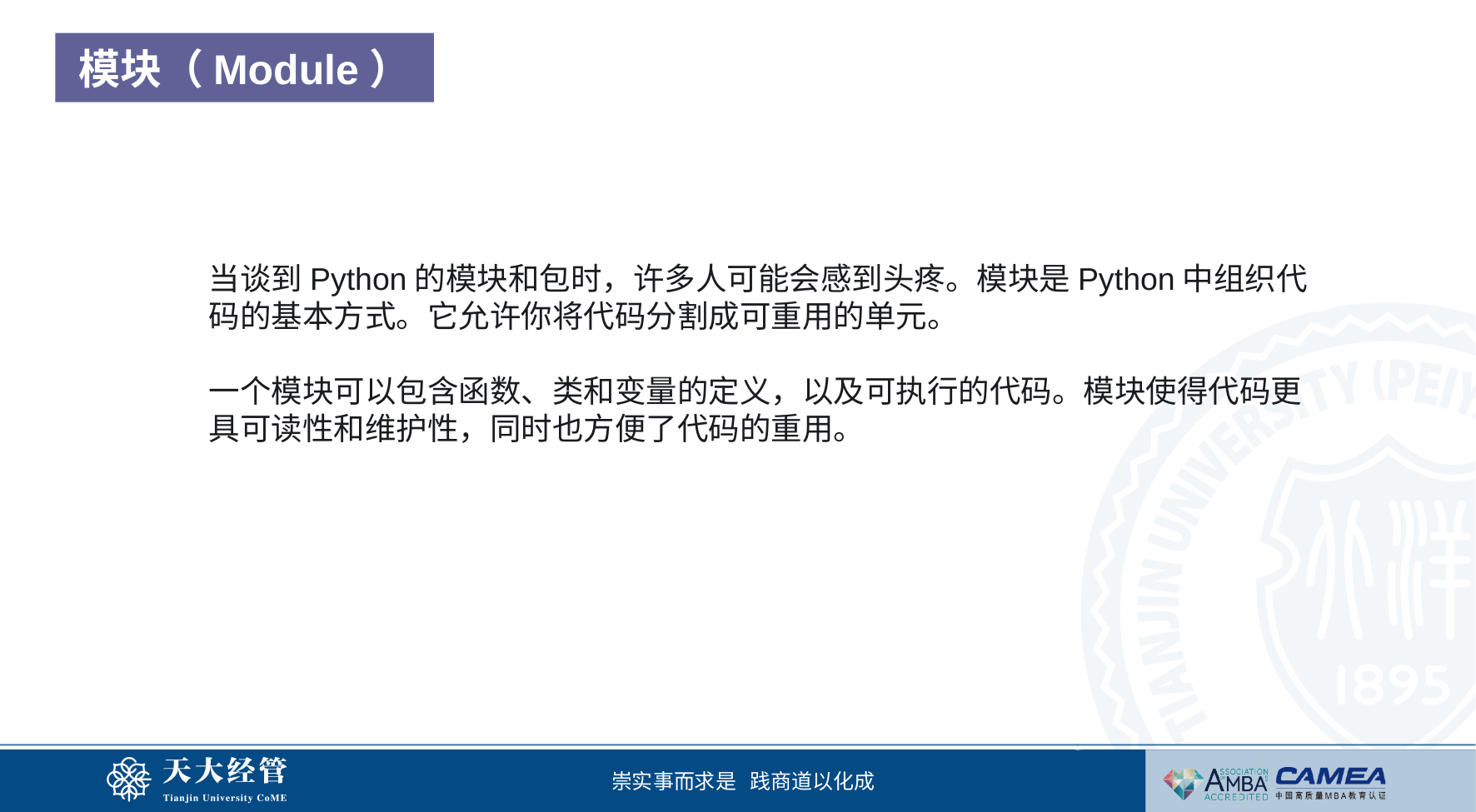

模块（Module）
当谈到Python的模块和包时，许多人可能会感到头疼。模块是Python中组织代码的基本方式。它允许你将代码分割成可重用的单元。

一个模块可以包含函数、类和变量的定义，以及可执行的代码。模块使得代码更具可读性和维护性，同时也方便了代码的重用。
2